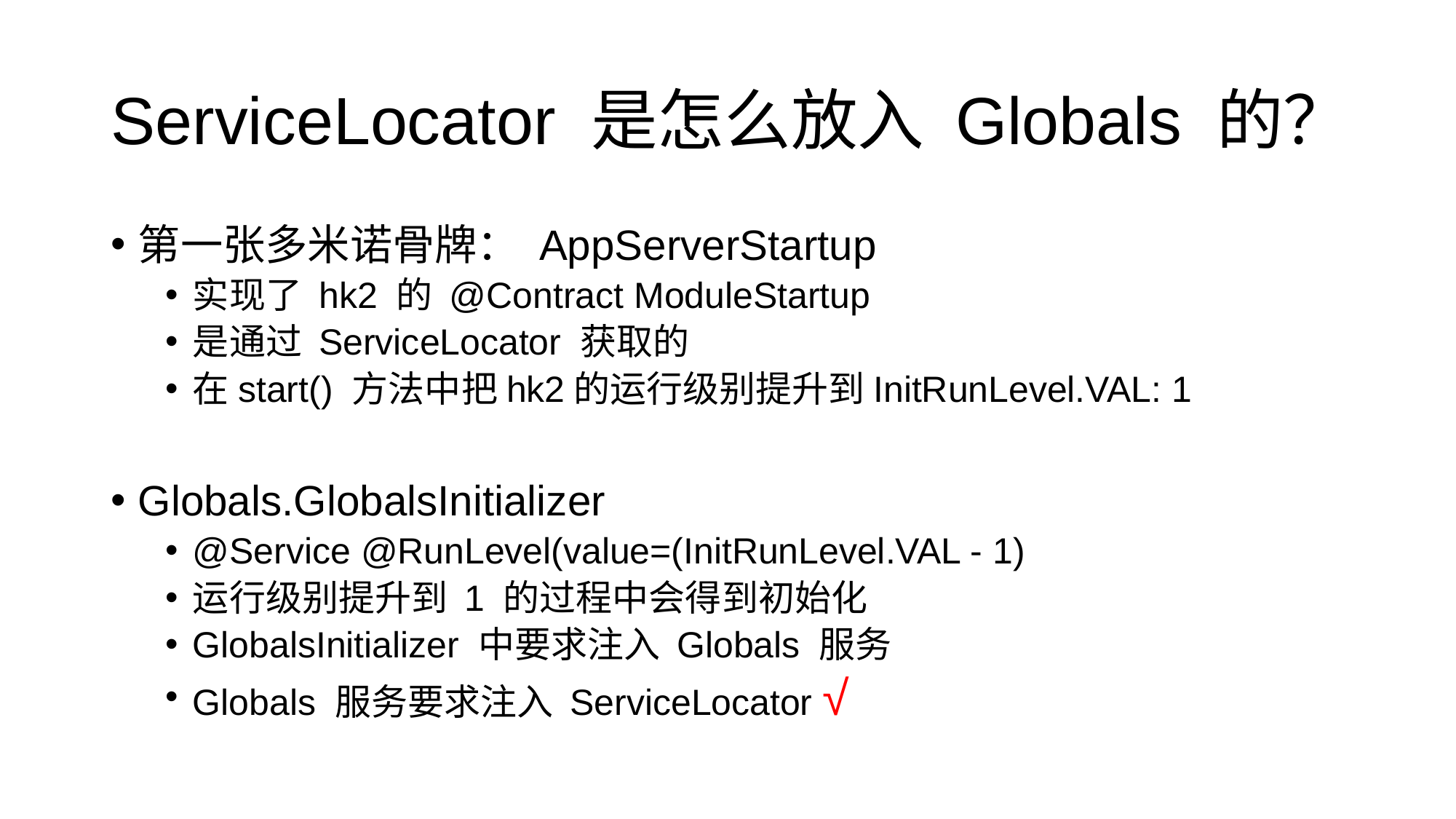

# ServiceLocator 是怎么放入 Globals 的？
第一张多米诺骨牌： AppServerStartup
实现了 hk2 的 @Contract ModuleStartup
是通过 ServiceLocator 获取的
在start() 方法中把hk2的运行级别提升到InitRunLevel.VAL: 1

Globals.GlobalsInitializer
@Service @RunLevel(value=(InitRunLevel.VAL - 1)
运行级别提升到 1 的过程中会得到初始化
GlobalsInitializer 中要求注入 Globals 服务
Globals 服务要求注入 ServiceLocator √